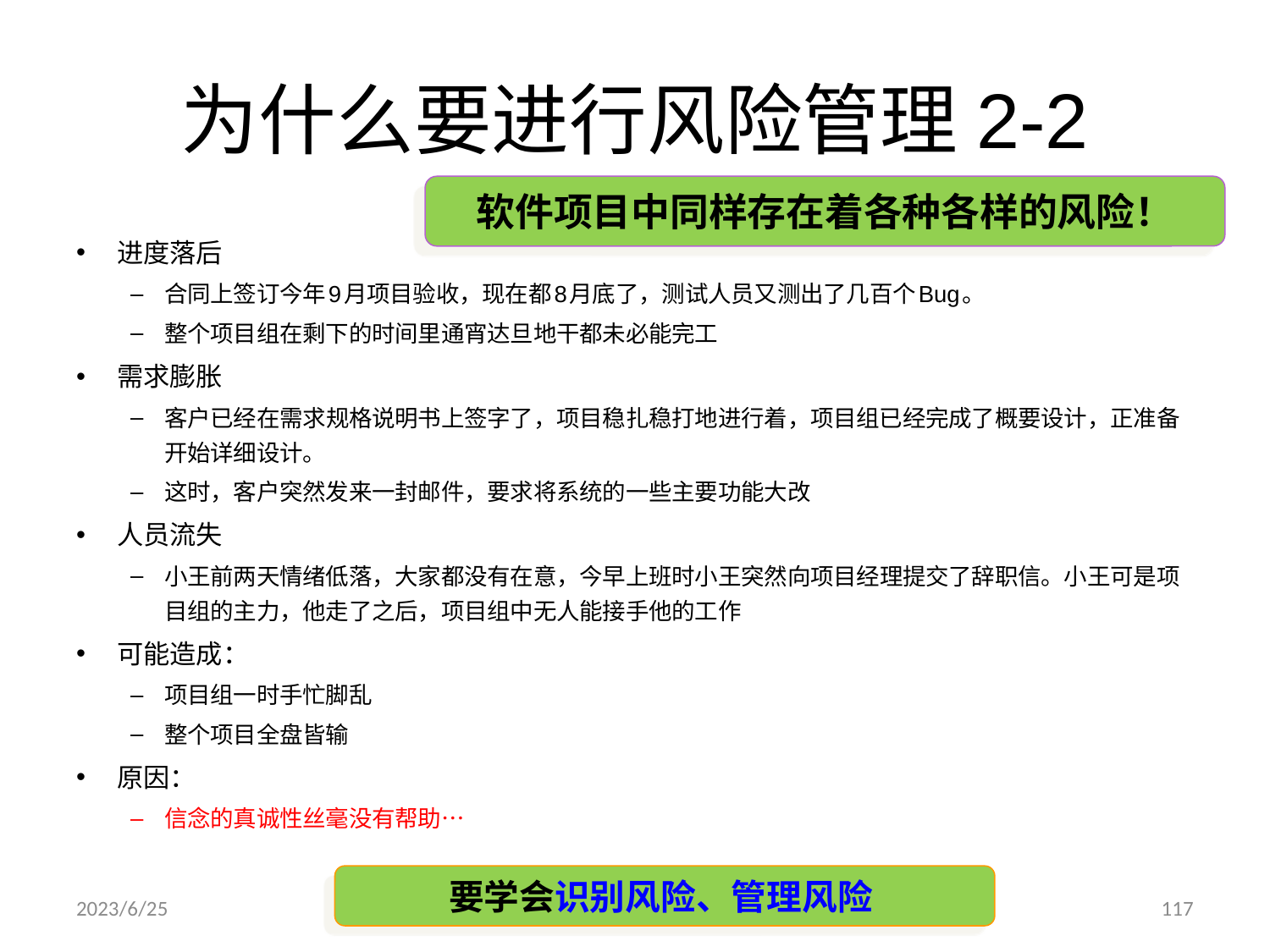

# 为什么要进行风险管理2-2
软件项目中同样存在着各种各样的风险！
进度落后
合同上签订今年9月项目验收，现在都8月底了，测试人员又测出了几百个Bug。
整个项目组在剩下的时间里通宵达旦地干都未必能完工
需求膨胀
客户已经在需求规格说明书上签字了，项目稳扎稳打地进行着，项目组已经完成了概要设计，正准备开始详细设计。
这时，客户突然发来一封邮件，要求将系统的一些主要功能大改
人员流失
小王前两天情绪低落，大家都没有在意，今早上班时小王突然向项目经理提交了辞职信。小王可是项目组的主力，他走了之后，项目组中无人能接手他的工作
可能造成：
项目组一时手忙脚乱
整个项目全盘皆输
原因：
信念的真诚性丝毫没有帮助…
要学会识别风险、管理风险
2023/6/25
软件项目开发流程检视
117